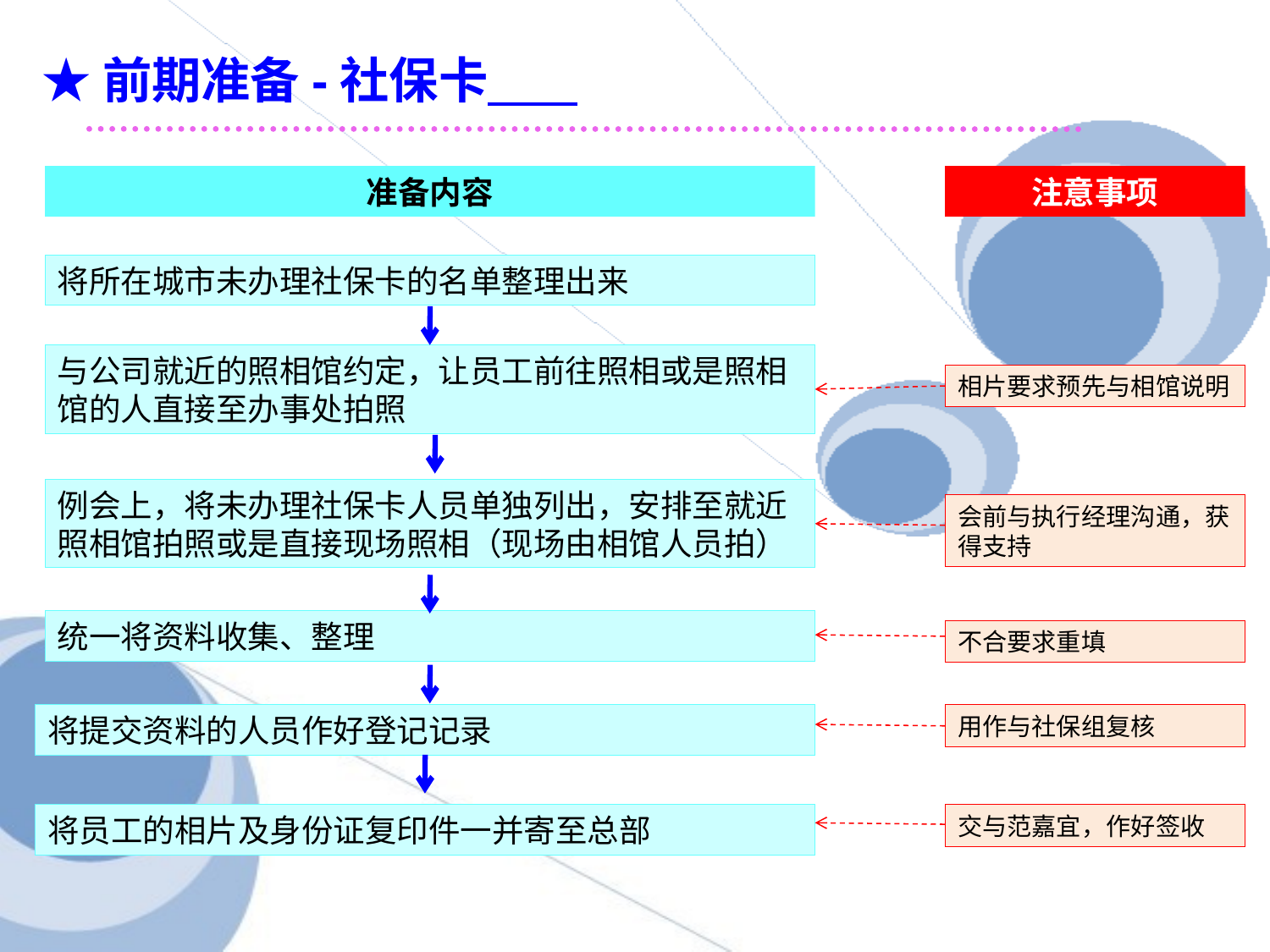

★前期准备-社保卡
准备内容
注意事项
将所在城市未办理社保卡的名单整理出来
与公司就近的照相馆约定，让员工前往照相或是照相馆的人直接至办事处拍照
相片要求预先与相馆说明
例会上，将未办理社保卡人员单独列出，安排至就近照相馆拍照或是直接现场照相（现场由相馆人员拍）
会前与执行经理沟通，获得支持
统一将资料收集、整理
不合要求重填
将提交资料的人员作好登记记录
用作与社保组复核
将员工的相片及身份证复印件一并寄至总部
交与范嘉宜，作好签收